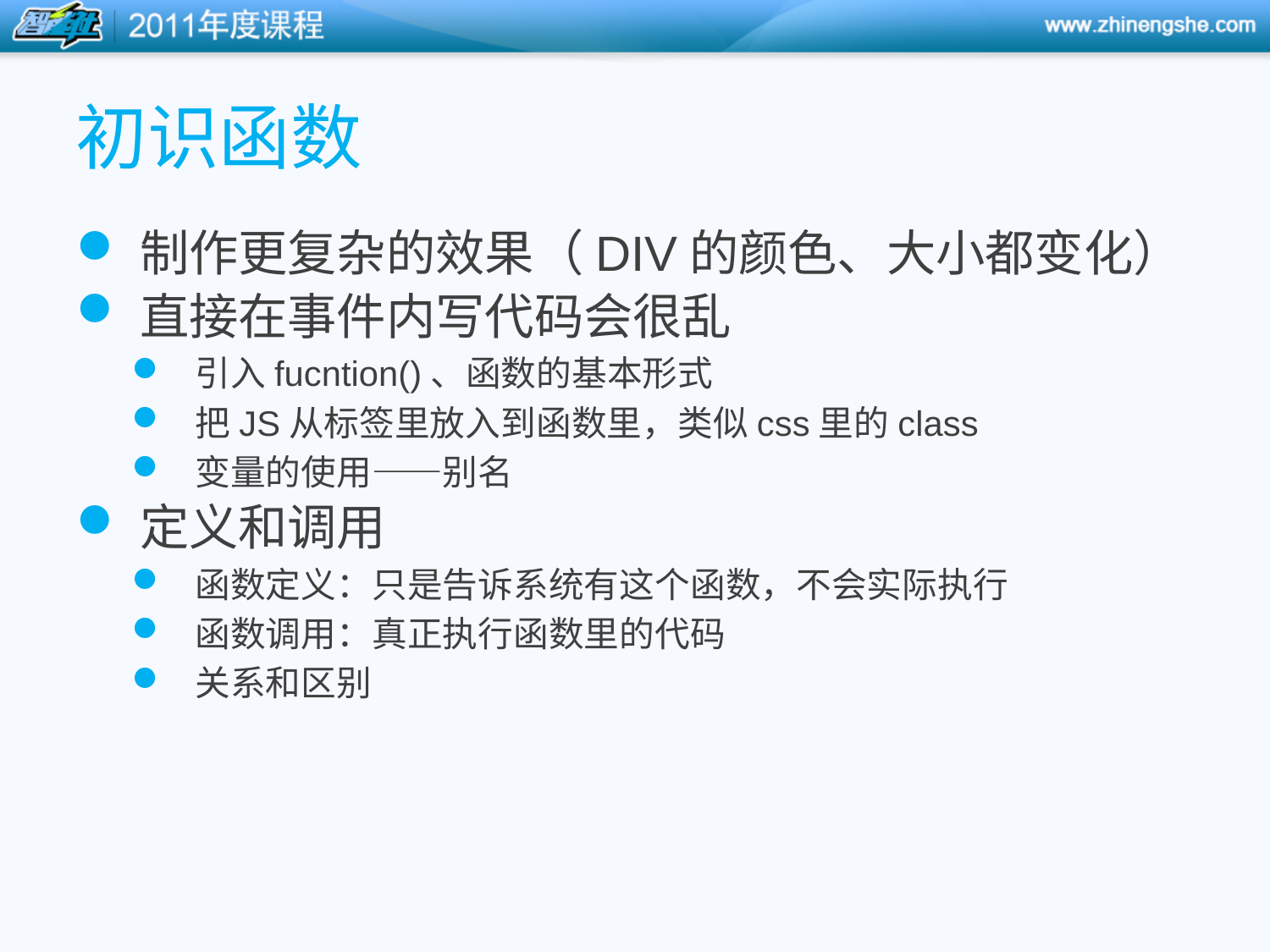

# 初识函数
制作更复杂的效果（DIV的颜色、大小都变化）
直接在事件内写代码会很乱
引入fucntion()、函数的基本形式
把JS从标签里放入到函数里，类似css里的class
变量的使用——别名
定义和调用
函数定义：只是告诉系统有这个函数，不会实际执行
函数调用：真正执行函数里的代码
关系和区别